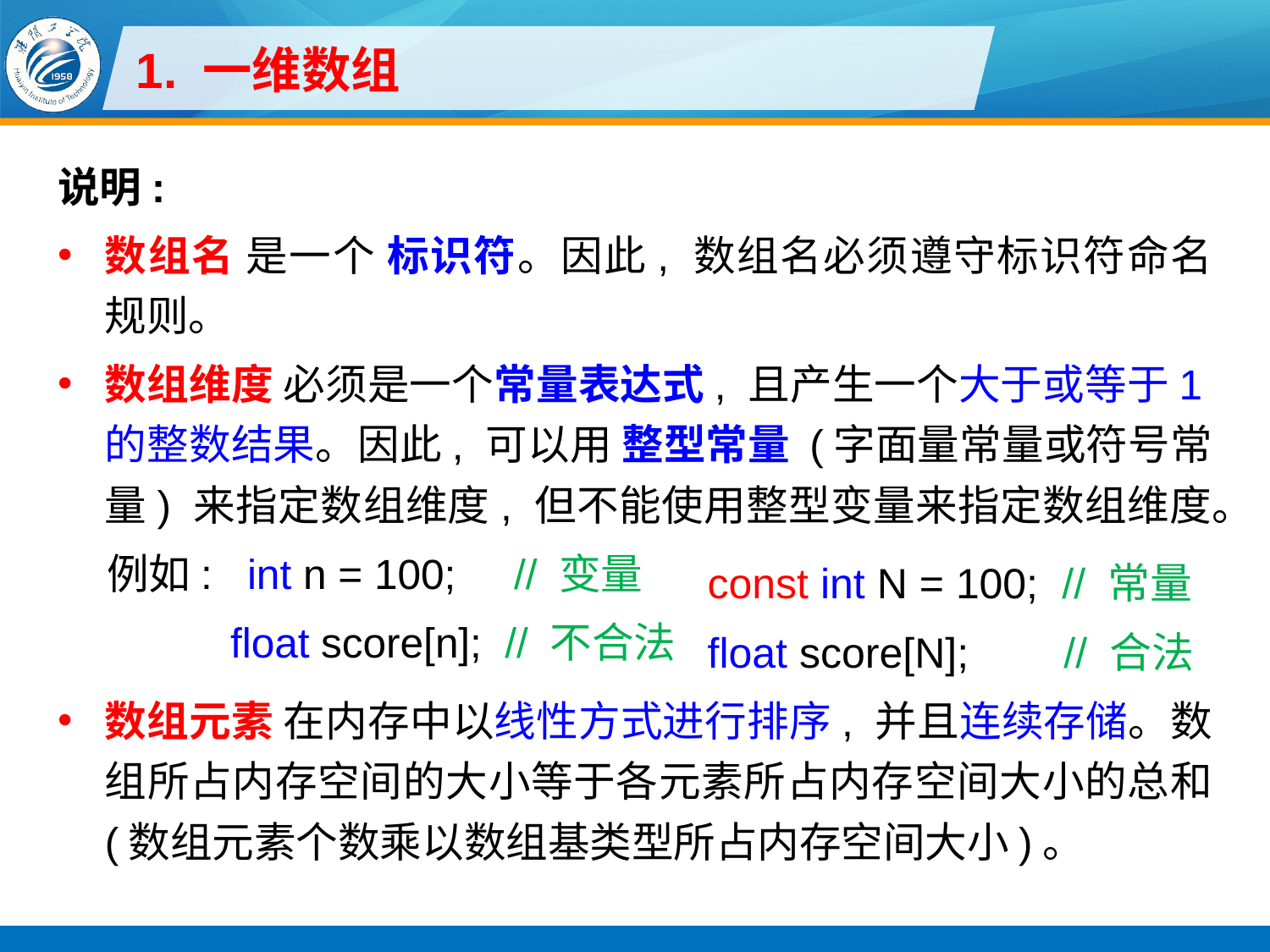

# 1. 一维数组
说明:
数组名 是一个 标识符。因此, 数组名必须遵守标识符命名规则。
数组维度 必须是一个常量表达式, 且产生一个大于或等于1的整数结果。因此, 可以用 整型常量 (字面量常量或符号常量) 来指定数组维度, 但不能使用整型变量来指定数组维度。
例如:   int n = 100;     // 变量
float score[n];  // 不合法
数组元素 在内存中以线性方式进行排序, 并且连续存储。数组所占内存空间的大小等于各元素所占内存空间大小的总和 (数组元素个数乘以数组基类型所占内存空间大小)。
const int N = 100;  // 常量
float score[N];        // 合法